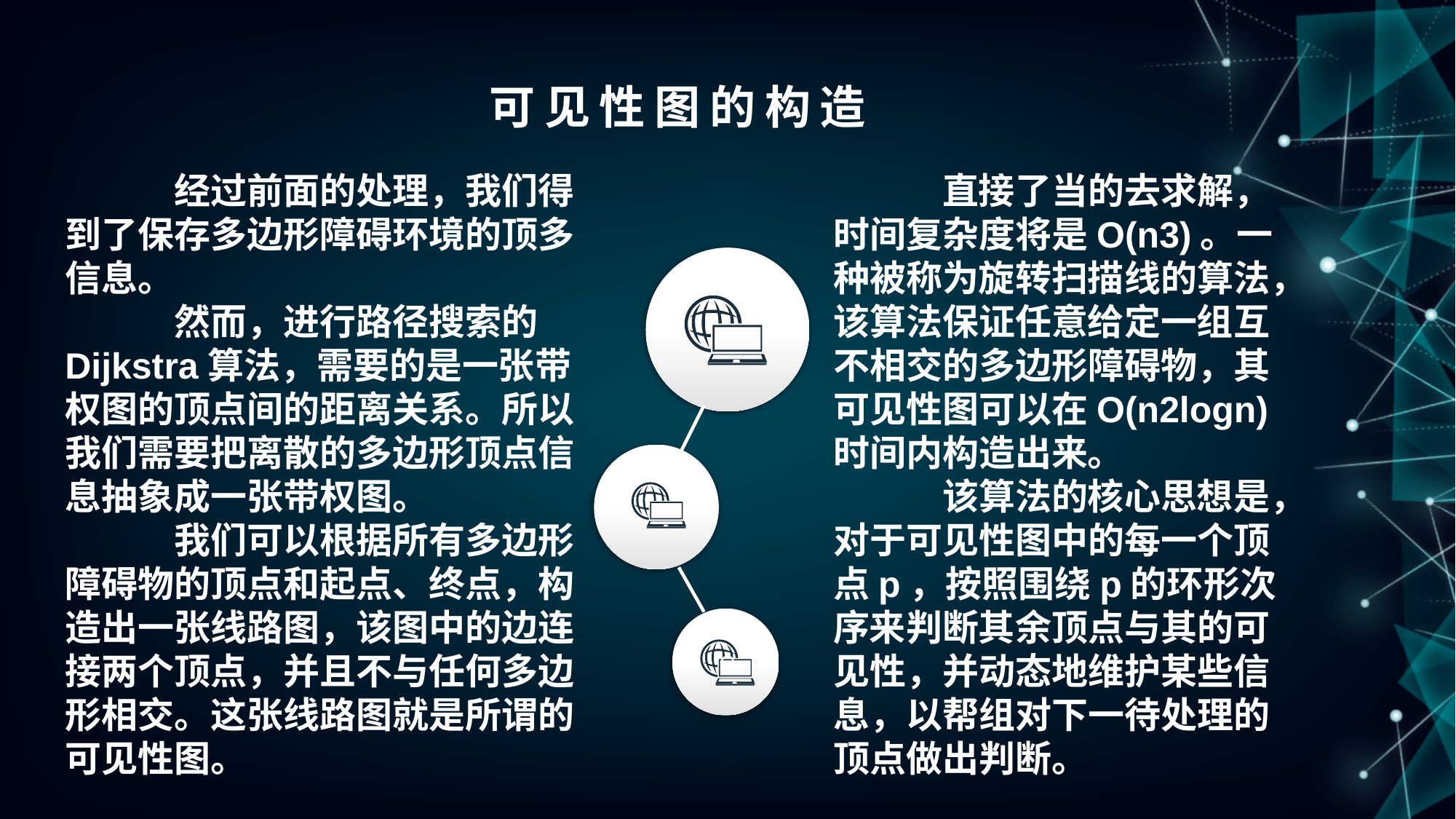

可见性图的构造

	经过前面的处理，我们得到了保存多边形障碍环境的顶多信息。
	然而，进行路径搜索的Dijkstra算法，需要的是一张带权图的顶点间的距离关系。所以我们需要把离散的多边形顶点信息抽象成一张带权图。
	我们可以根据所有多边形障碍物的顶点和起点、终点，构造出一张线路图，该图中的边连接两个顶点，并且不与任何多边形相交。这张线路图就是所谓的可见性图。
	直接了当的去求解，时间复杂度将是O(n3)。一种被称为旋转扫描线的算法，该算法保证任意给定一组互不相交的多边形障碍物，其可见性图可以在O(n2logn)时间内构造出来。
	该算法的核心思想是，对于可见性图中的每一个顶点p，按照围绕p的环形次序来判断其余顶点与其的可见性，并动态地维护某些信息，以帮组对下一待处理的顶点做出判断。